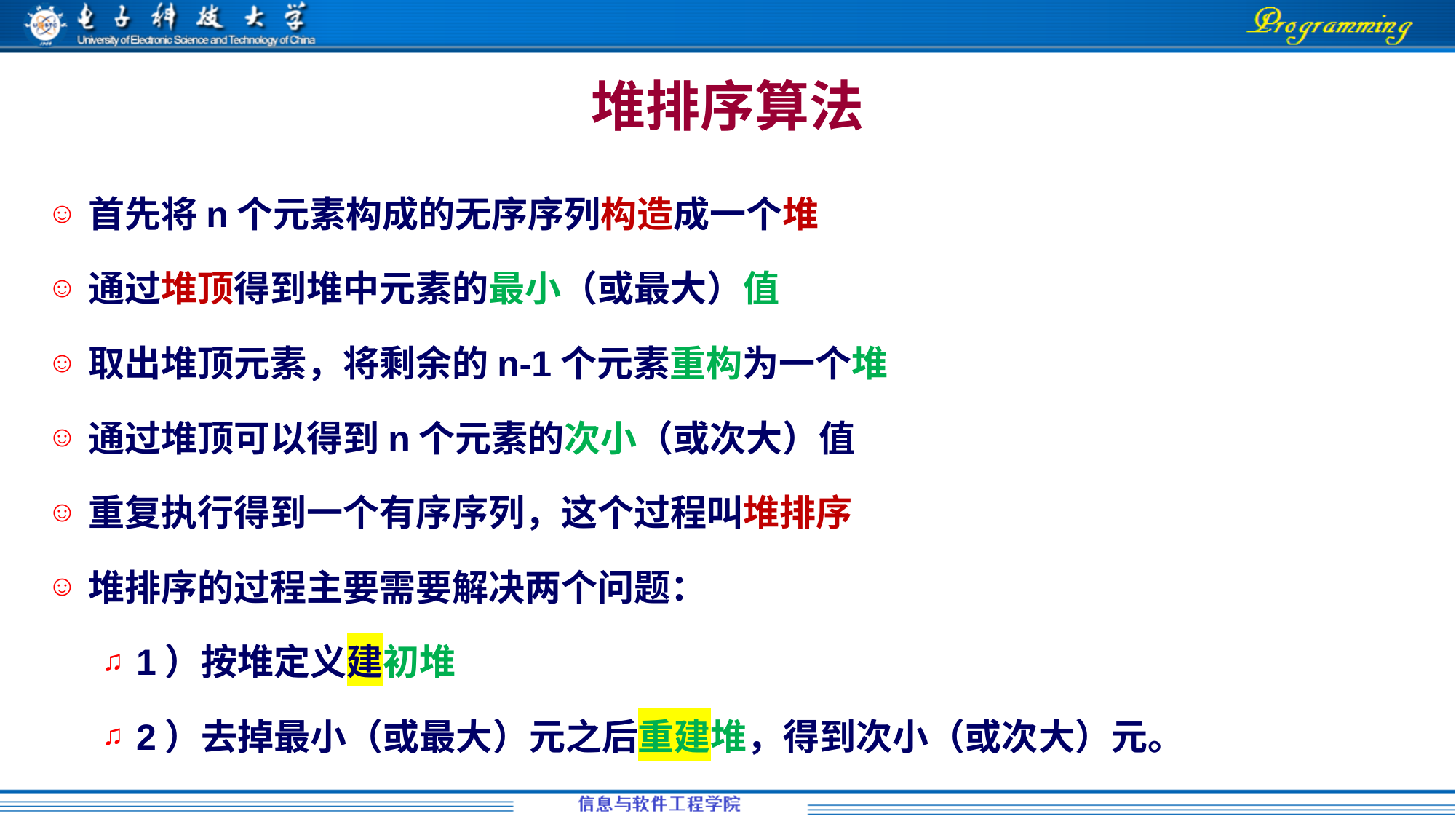

# 堆排序算法
首先将n个元素构成的无序序列构造成一个堆
通过堆顶得到堆中元素的最小（或最大）值
取出堆顶元素，将剩余的n-1个元素重构为一个堆
通过堆顶可以得到n个元素的次小（或次大）值
重复执行得到一个有序序列，这个过程叫堆排序
堆排序的过程主要需要解决两个问题：
1）按堆定义建初堆
2）去掉最小（或最大）元之后重建堆，得到次小（或次大）元。